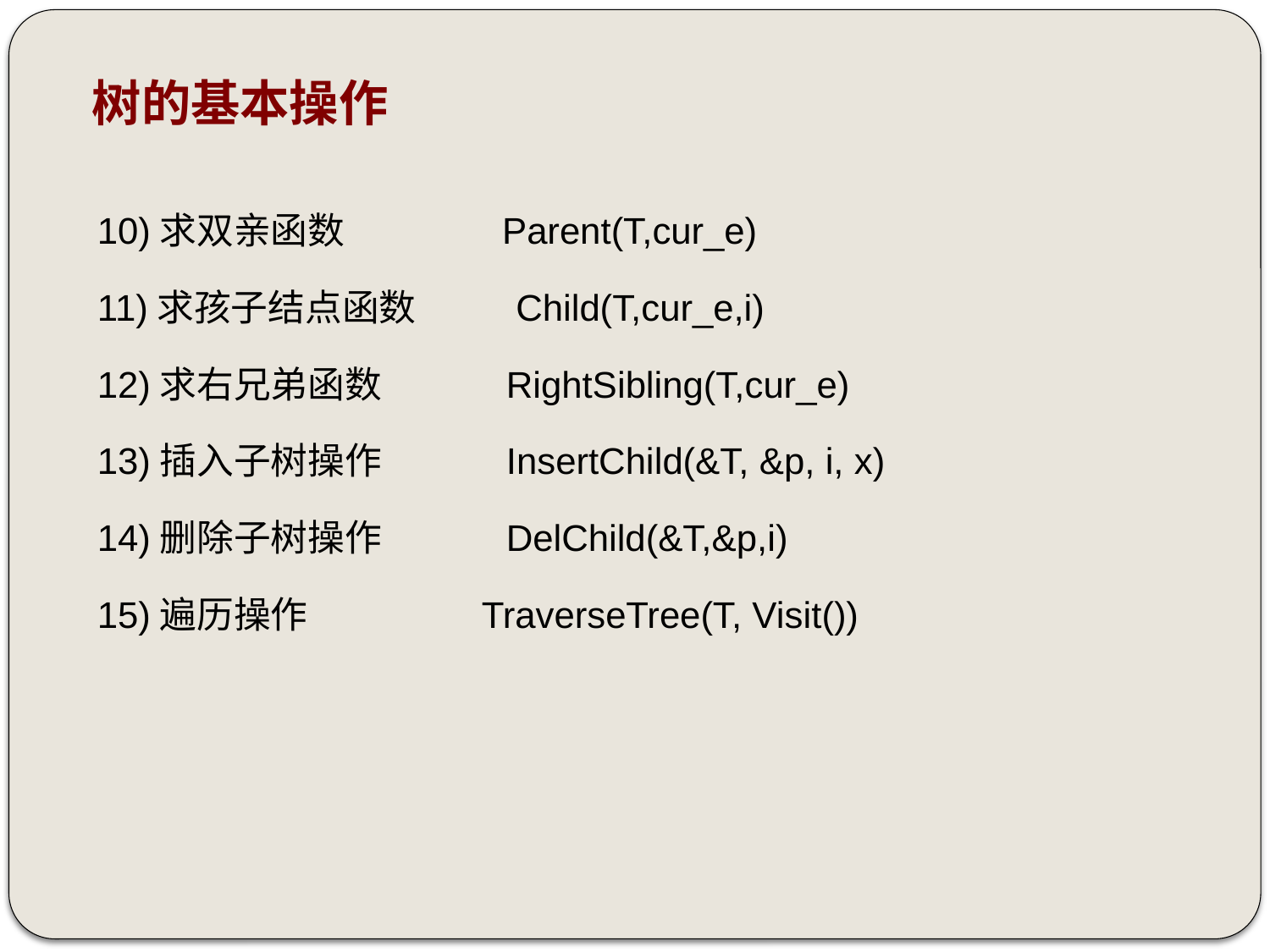

# 树的基本操作
10)求双亲函数                  Parent(T,cur_e)
11)求孩子结点函数           Child(T,cur_e,i)
12)求右兄弟函数              RightSibling(T,cur_e)
13)插入子树操作              InsertChild(&T, &p, i, x)
14)删除子树操作              DelChild(&T,&p,i)
15)遍历操作                    TraverseTree(T, Visit())